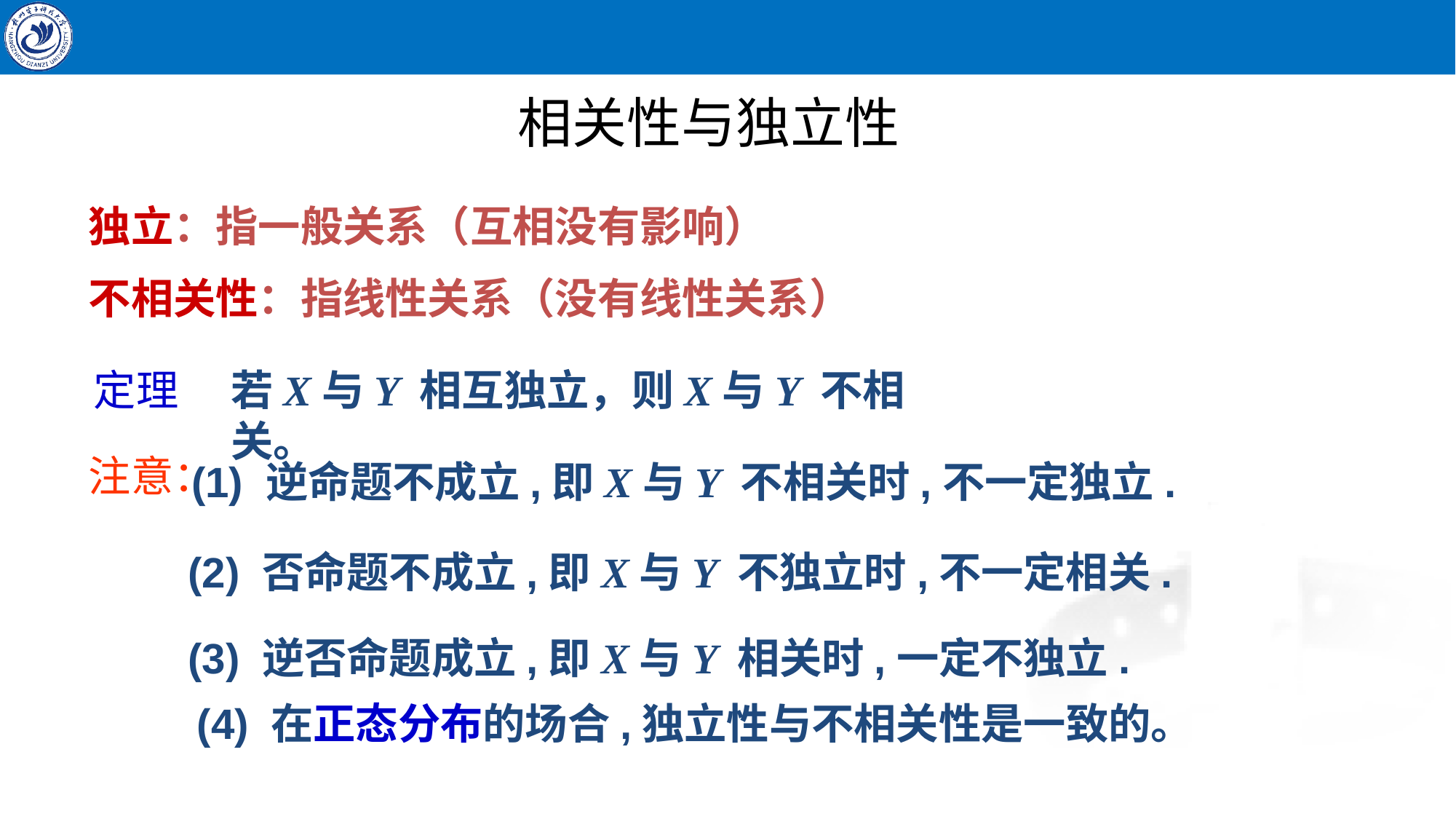

相关性与独立性

独立：指一般关系（互相没有影响）
不相关性：指线性关系（没有线性关系）
定理
若X与Y 相互独立，则X与Y 不相关。
 (1) 逆命题不成立,即X与Y 不相关时,不一定独立.
注意：
 (2) 否命题不成立,即X与Y 不独立时,不一定相关.
 (3) 逆否命题成立,即X与Y 相关时,一定不独立.
(4) 在正态分布的场合,独立性与不相关性是一致的。